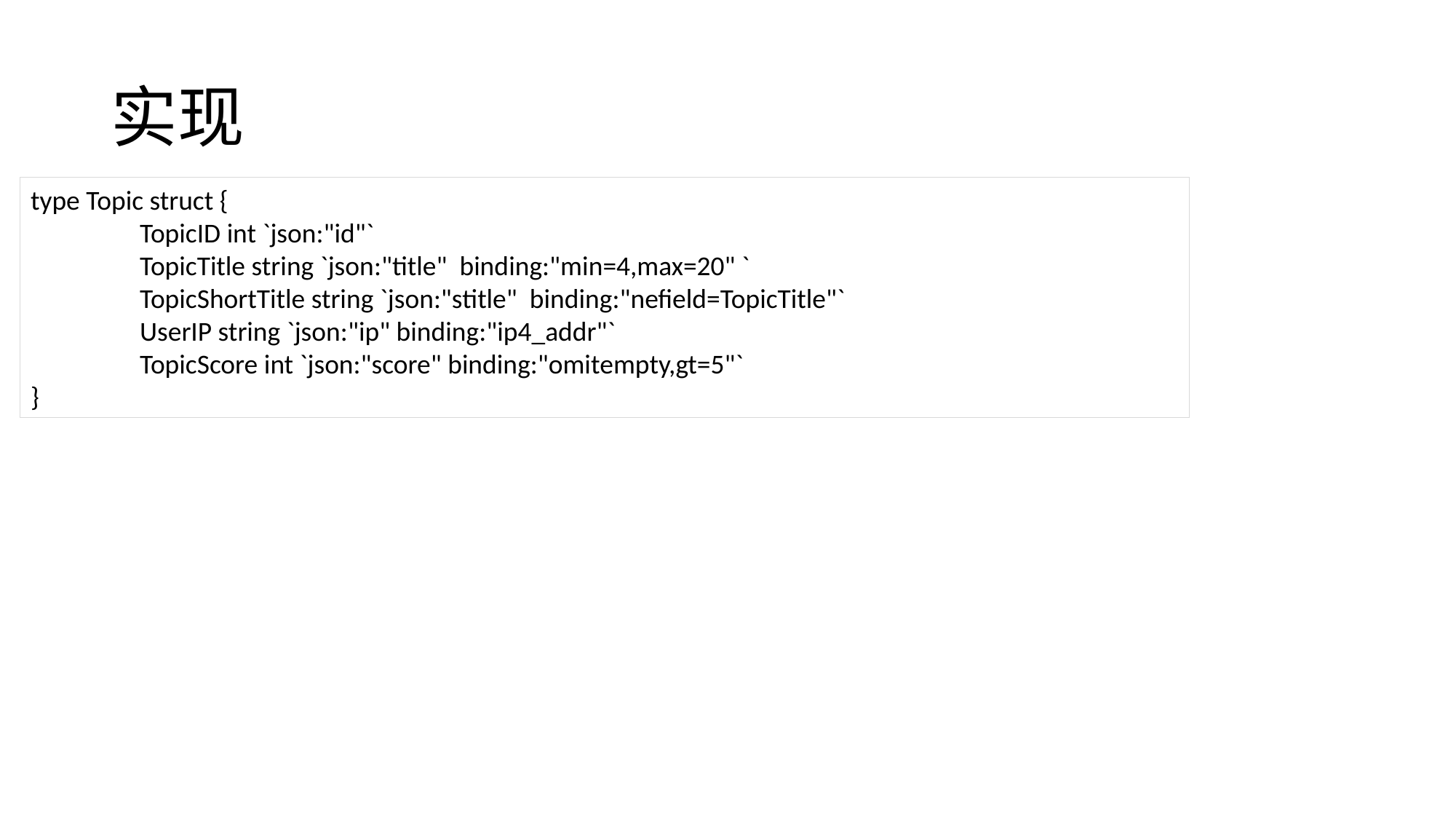

# 实现
type Topic struct {
	TopicID int `json:"id"`
	TopicTitle string `json:"title"  binding:"min=4,max=20" `
	TopicShortTitle string `json:"stitle"  binding:"nefield=TopicTitle"`
	UserIP string `json:"ip" binding:"ip4_addr"`
	TopicScore int `json:"score" binding:"omitempty,gt=5"`
}